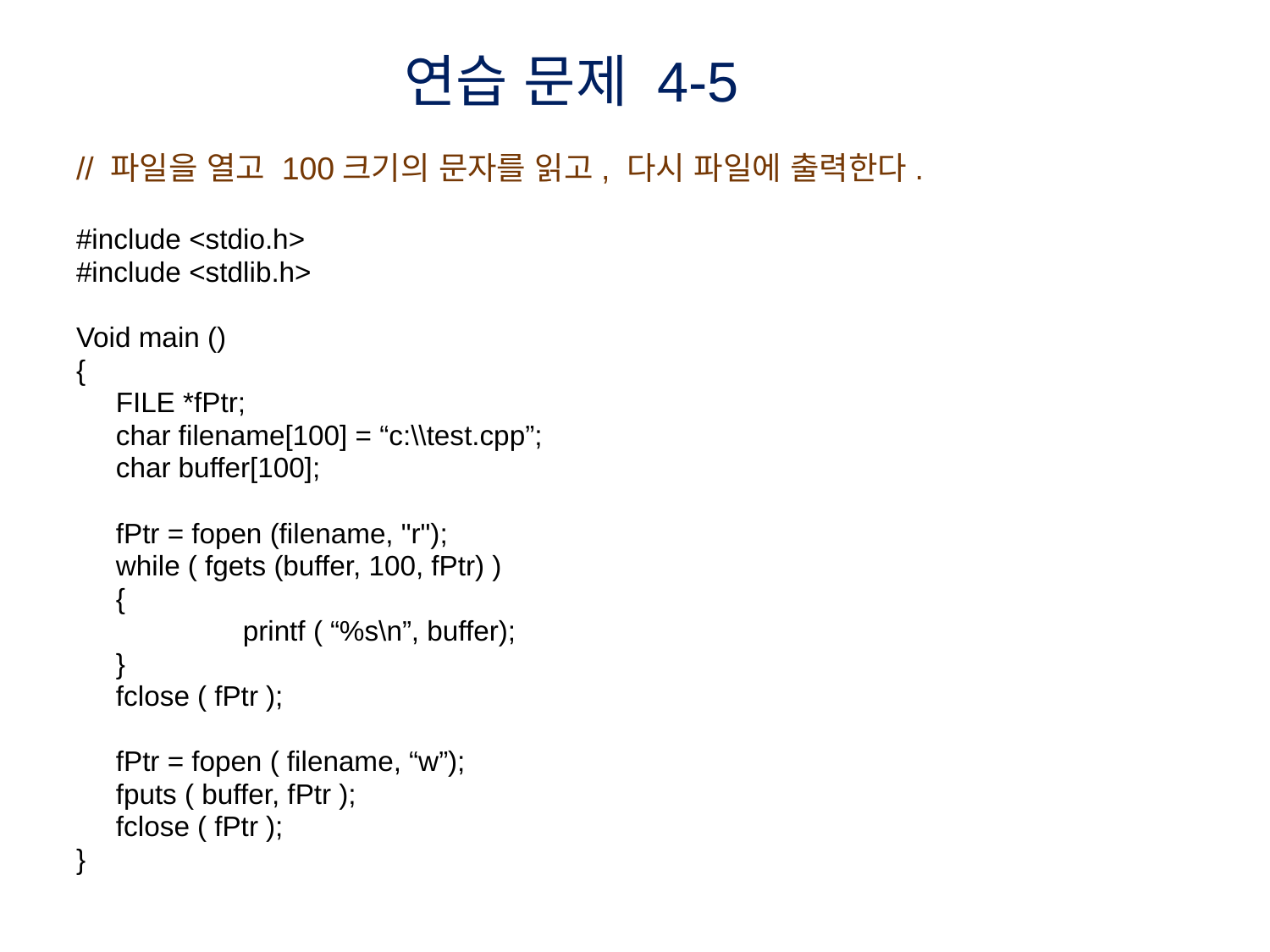

연습 문제 4-5
// 파일을 열고 100크기의 문자를 읽고, 다시 파일에 출력한다.

#include <stdio.h>
#include <stdlib.h>

Void main ()
{
	FILE *fPtr;
	char filename[100] = “c:\\test.cpp”;
	char buffer[100];

	fPtr = fopen (filename, "r");
	while ( fgets (buffer, 100, fPtr) )
	{
		printf ( “%s\n”, buffer);
	}
	fclose ( fPtr );

	fPtr = fopen ( filename, “w”);
	fputs ( buffer, fPtr );
	fclose ( fPtr );
}